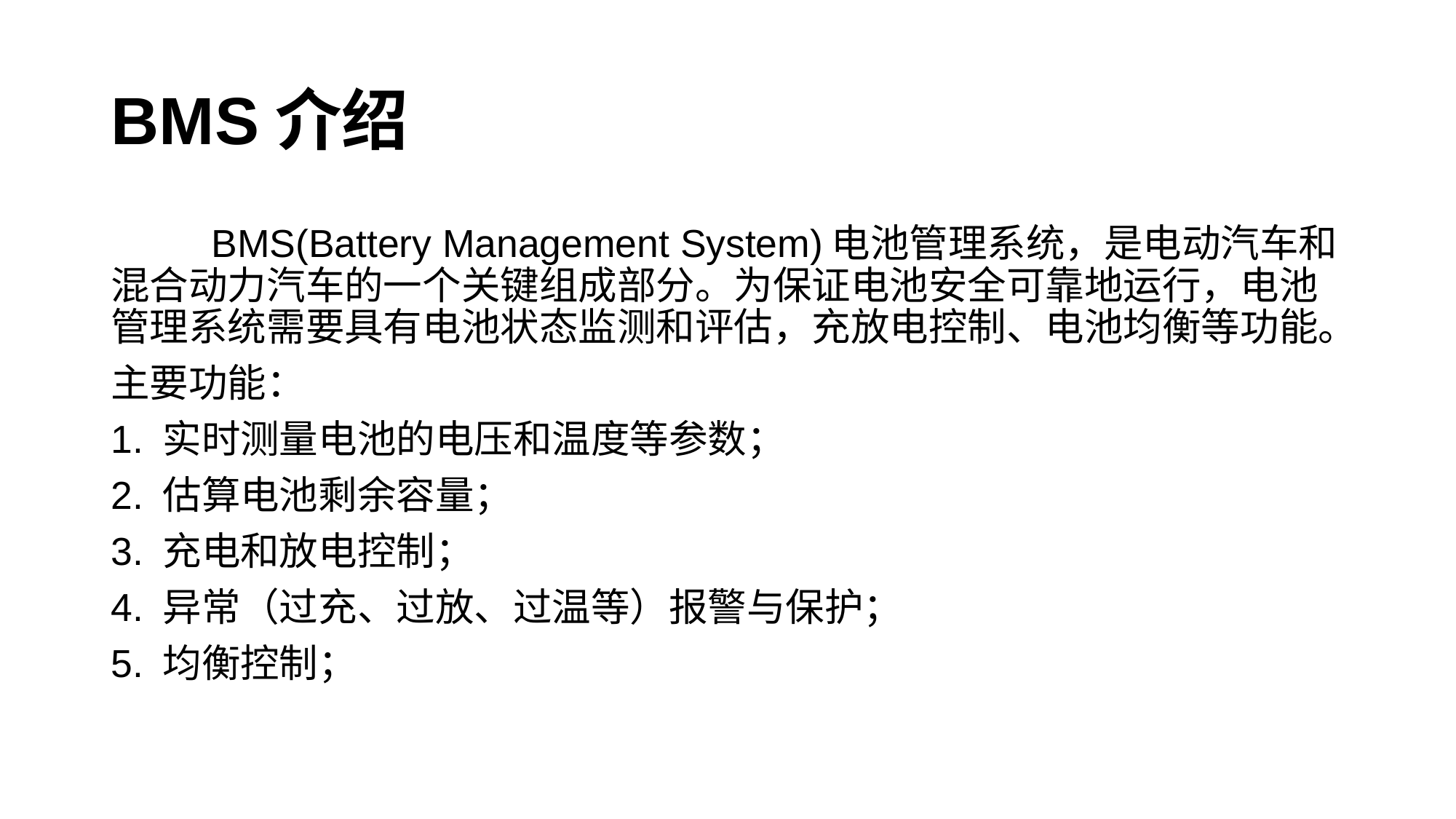

# BMS介绍
	BMS(Battery Management System)电池管理系统，是电动汽车和混合动力汽车的一个关键组成部分。为保证电池安全可靠地运行，电池管理系统需要具有电池状态监测和评估，充放电控制、电池均衡等功能。
主要功能：
1. 实时测量电池的电压和温度等参数；
2. 估算电池剩余容量；
3. 充电和放电控制；
4. 异常（过充、过放、过温等）报警与保护；
5. 均衡控制；